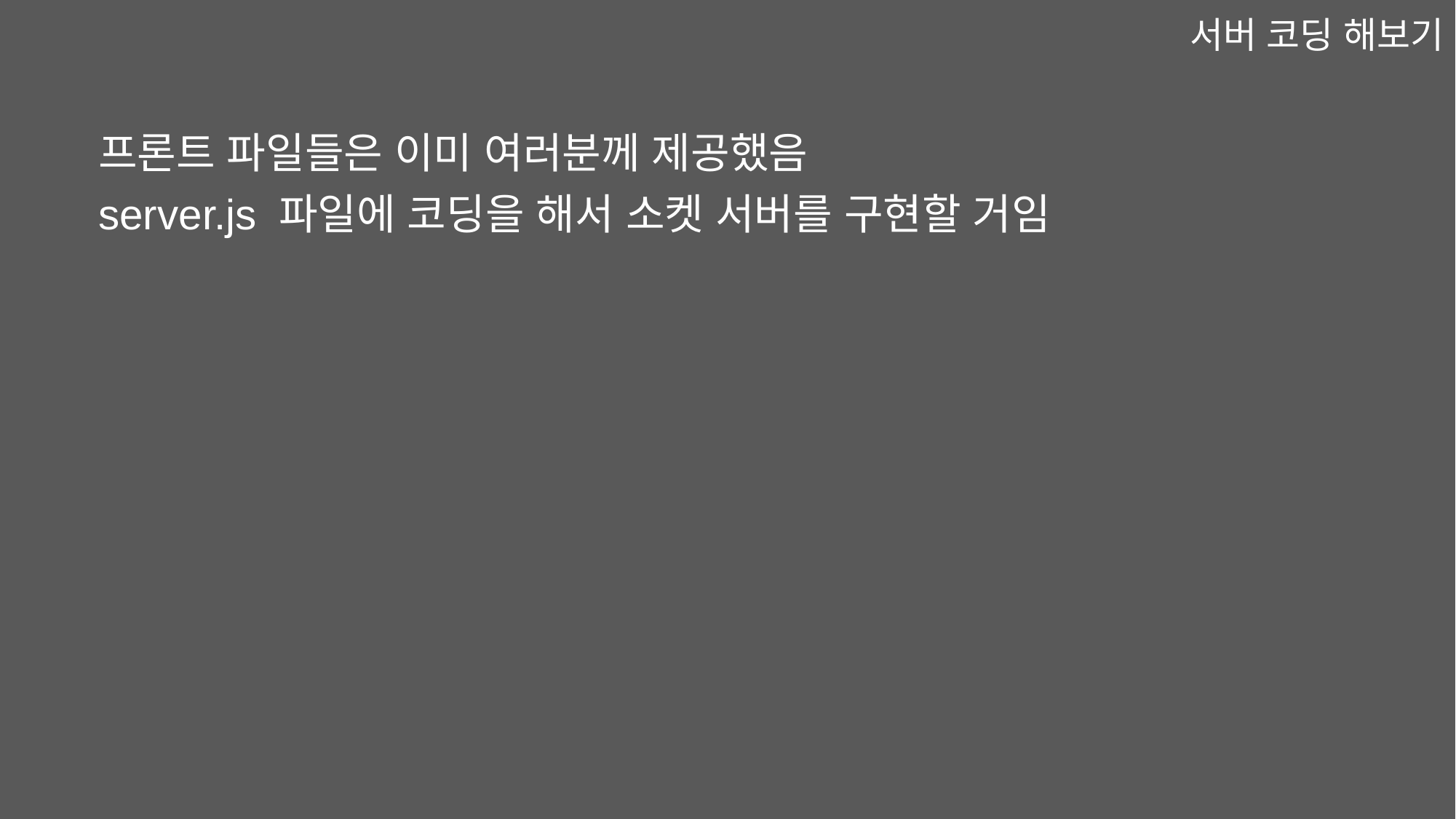

서버 코딩 해보기
프론트 파일들은 이미 여러분께 제공했음
server.js 파일에 코딩을 해서 소켓 서버를 구현할 거임